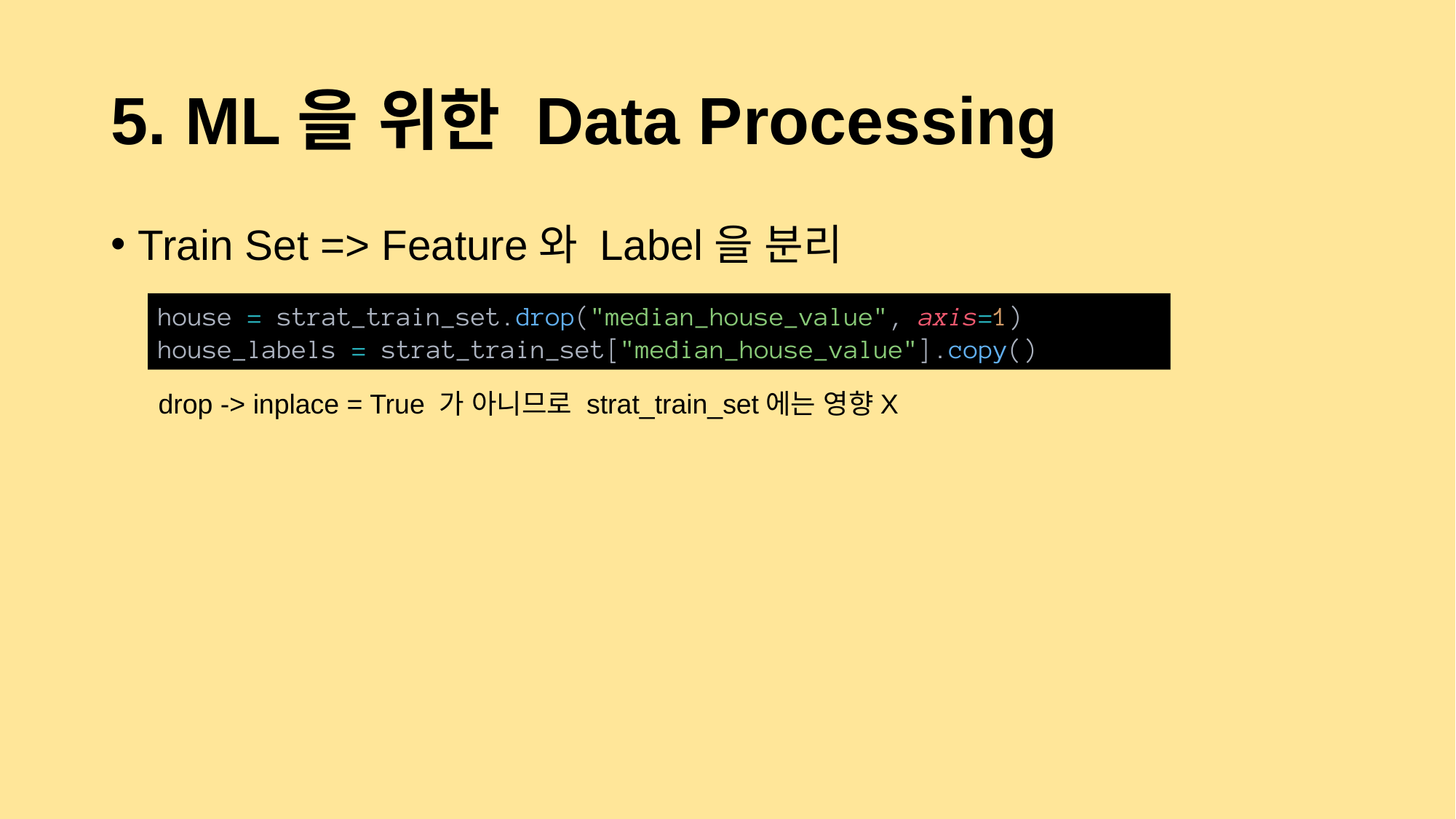

# 5. ML을 위한 Data Processing
Train Set => Feature와 Label을 분리

house = strat_train_set.drop("median_house_value", axis=1)
house_labels = strat_train_set["median_house_value"].copy()
drop -> inplace = True 가 아니므로 strat_train_set에는 영향X